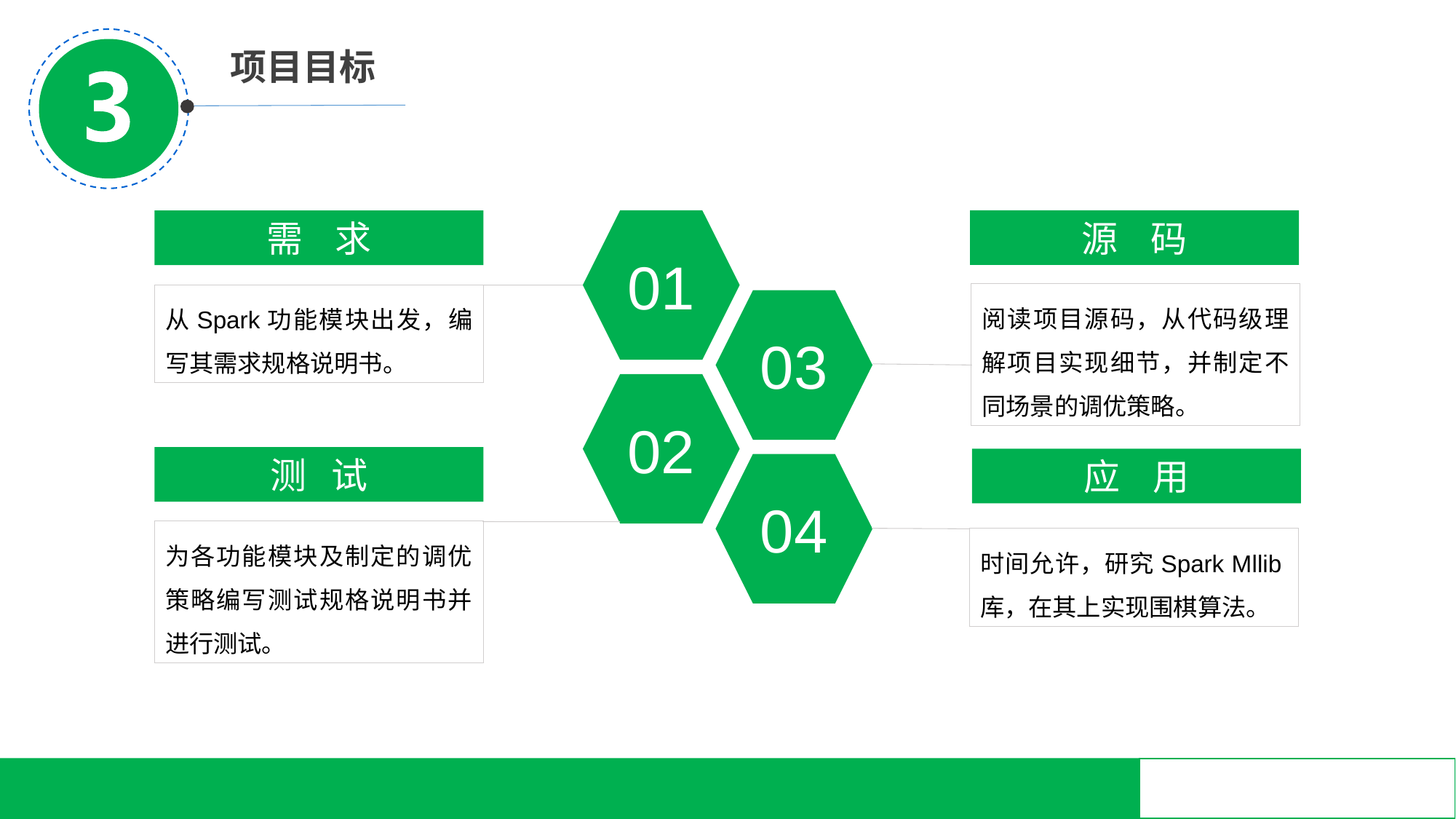

项目目标

01
源    码
需    求
测   试
应    用
阅读项目源码，从代码级理解项目实现细节，并制定不同场景的调优策略。
从Spark功能模块出发，编写其需求规格说明书。
为各功能模块及制定的调优策略编写测试规格说明书并进行测试。
时间允许，研究Spark Mllib库，在其上实现围棋算法。
03
02
04